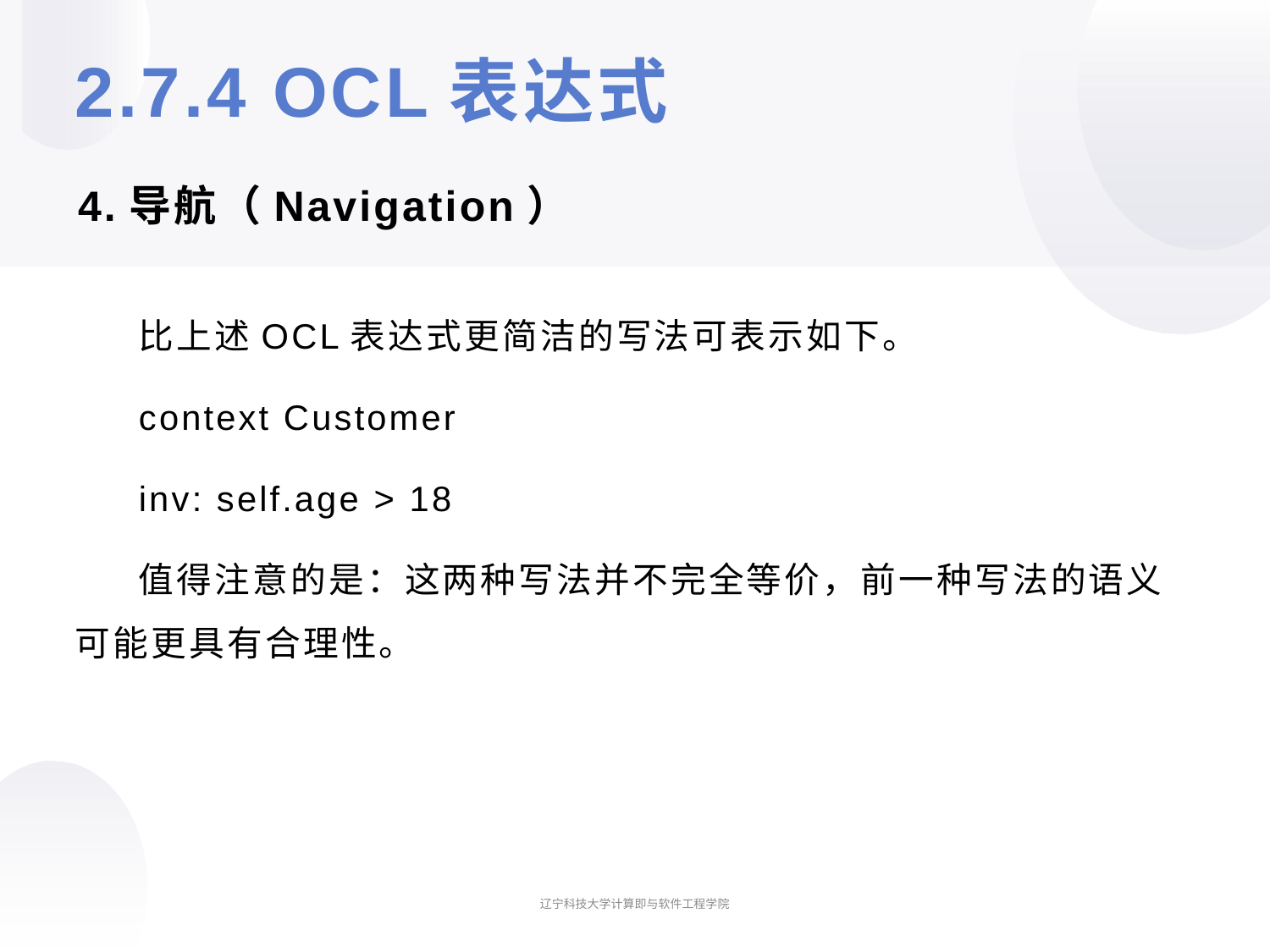

# 2.7.4 OCL表达式
4.导航（Navigation）

比上述OCL表达式更简洁的写法可表示如下。
context Customer
inv: self.age > 18
值得注意的是：这两种写法并不完全等价，前一种写法的语义可能更具有合理性。

辽宁科技大学计算即与软件工程学院
144